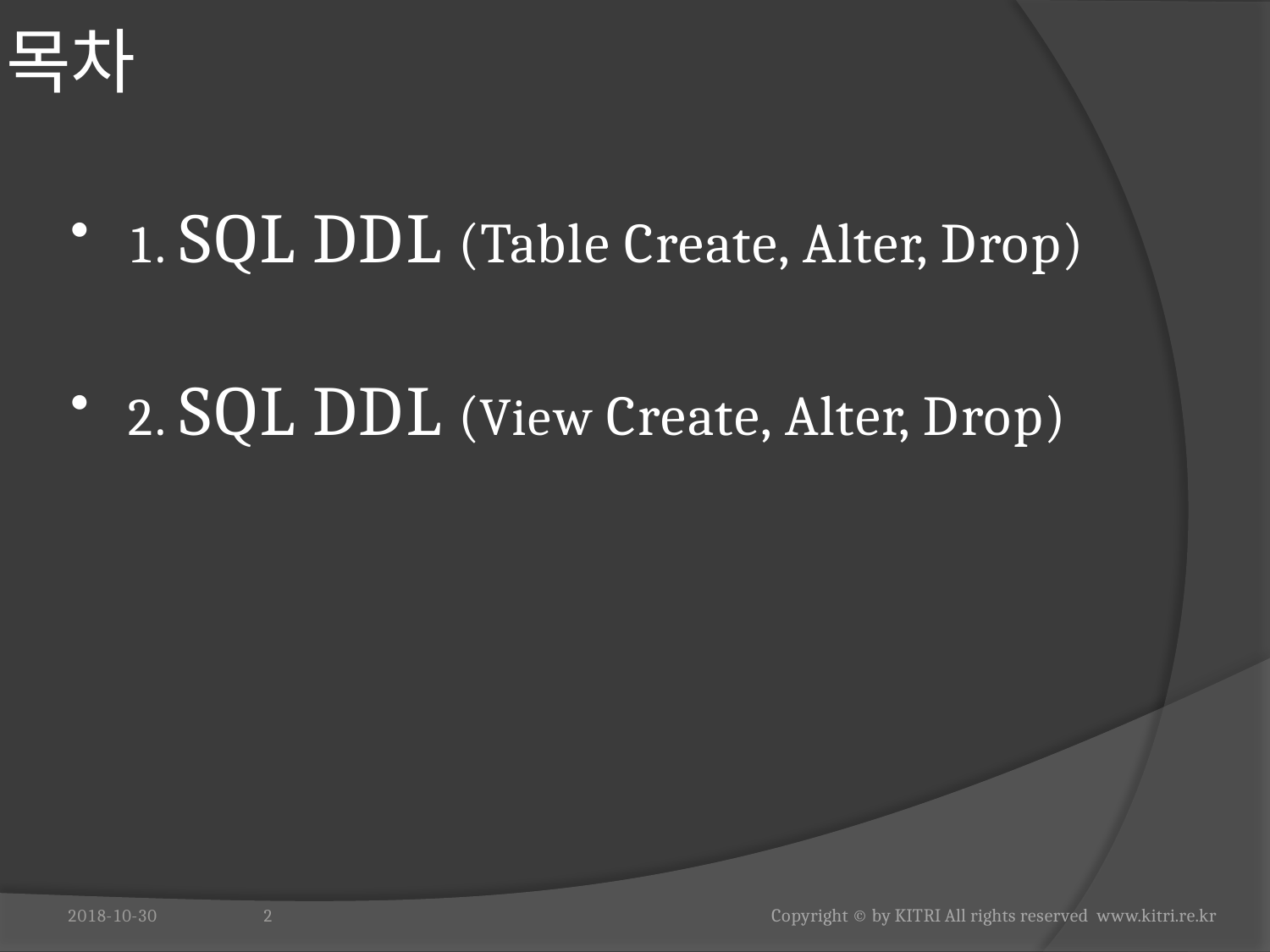

# 목차
1. SQL DDL (Table Create, Alter, Drop)

2. SQL DDL (View Create, Alter, Drop)
2018-10-30
2
Copyright © by KITRI All rights reserved  www.kitri.re.kr